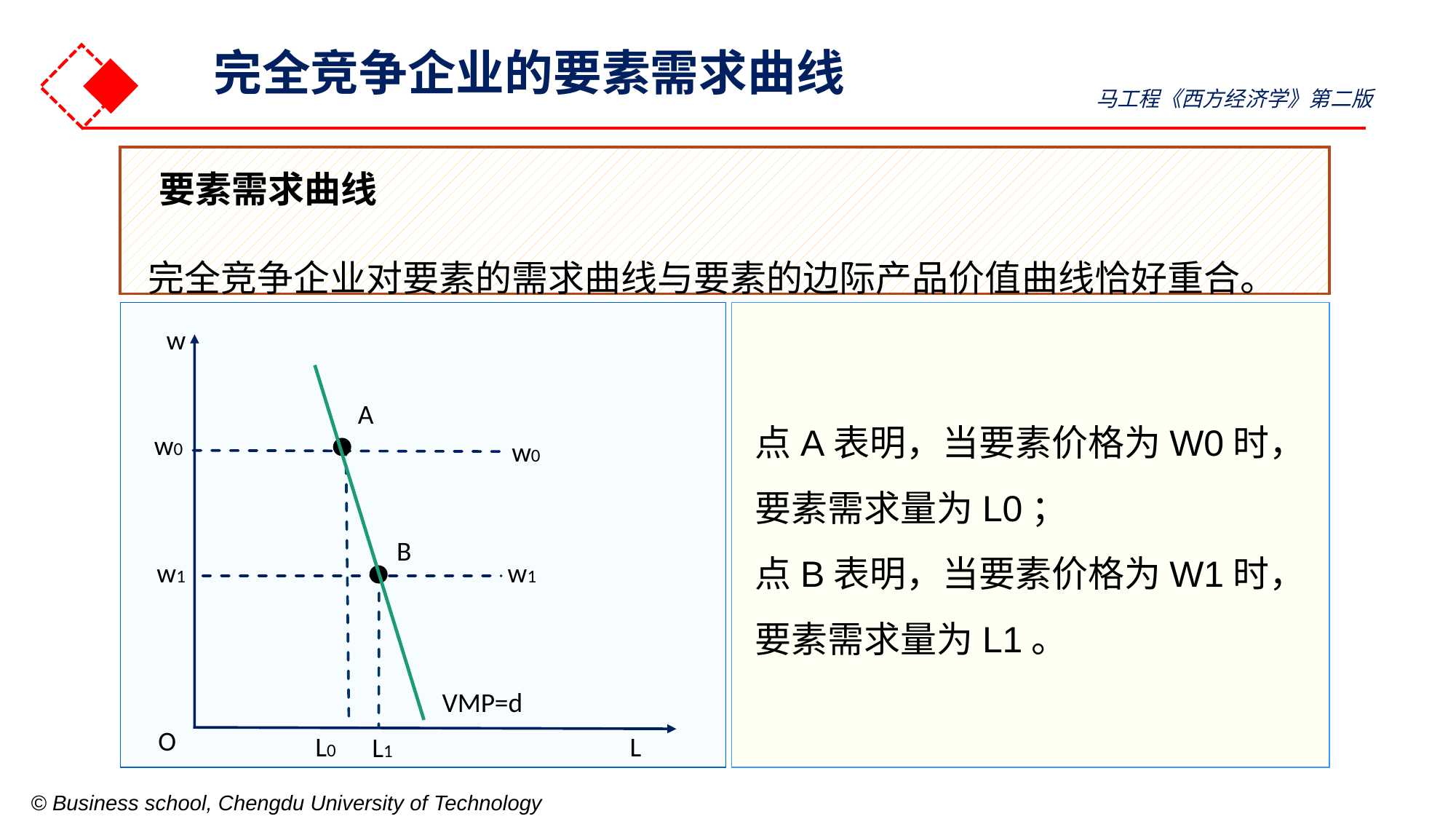

完全竞争企业的要素需求曲线

马工程《西方经济学》第二版

要素需求曲线
完全竞争企业对要素的需求曲线与要素的边际产品价值曲线恰好重合。

w

O
L

A
点A表明，当要素价格为W0时，要素需求量为L0；
点B表明，当要素价格为W1时，要素需求量为L1。
w0

w0

L0
B
w1

w1

L1
VMP=d